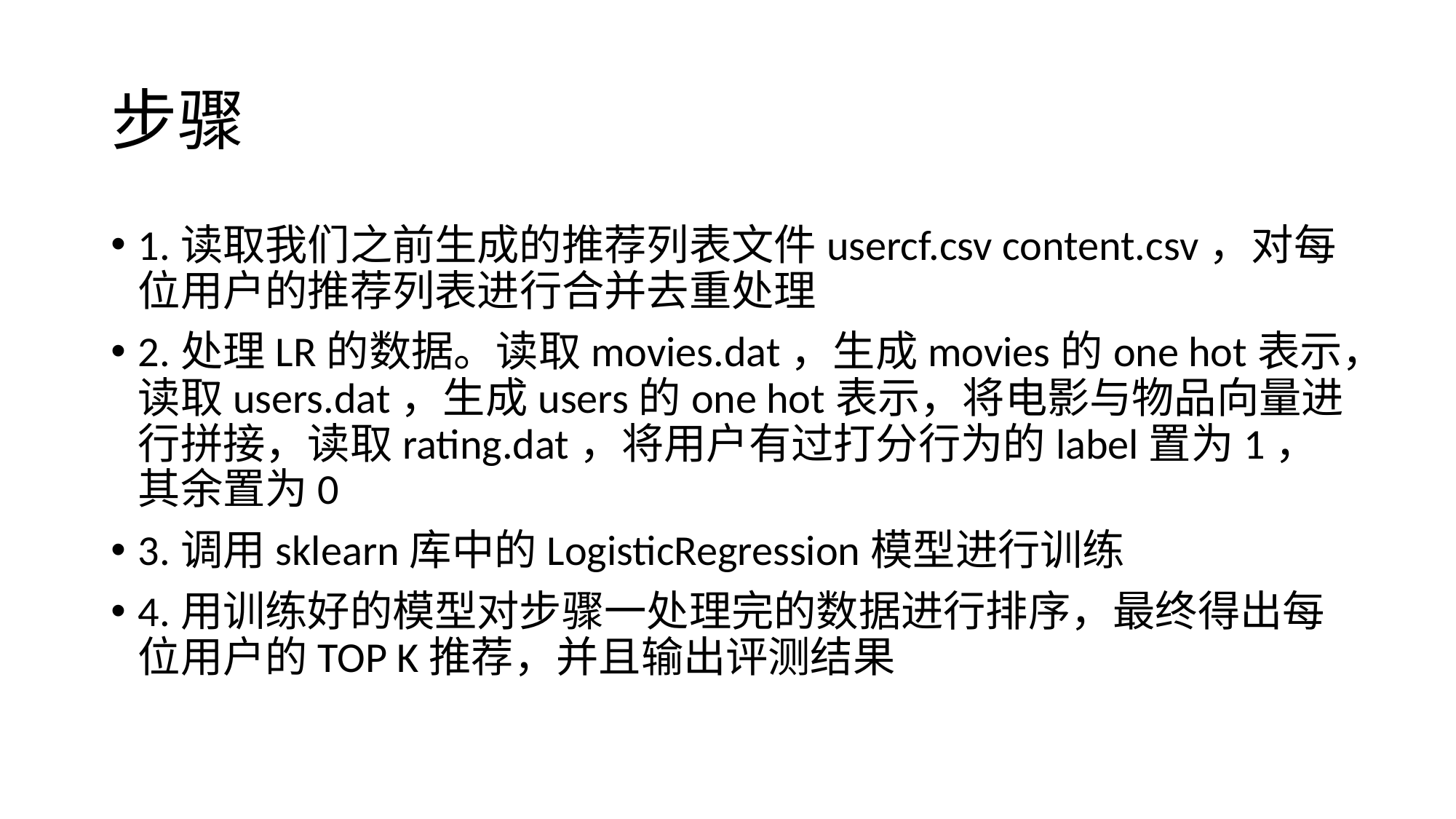

# 步骤
1.读取我们之前生成的推荐列表文件usercf.csv content.csv，对每位用户的推荐列表进行合并去重处理
2.处理LR的数据。读取movies.dat，生成movies的one hot表示，读取users.dat，生成users的one hot表示，将电影与物品向量进行拼接，读取rating.dat，将用户有过打分行为的label置为1，其余置为0
3.调用sklearn库中的LogisticRegression模型进行训练
4.用训练好的模型对步骤一处理完的数据进行排序，最终得出每位用户的TOP K推荐，并且输出评测结果